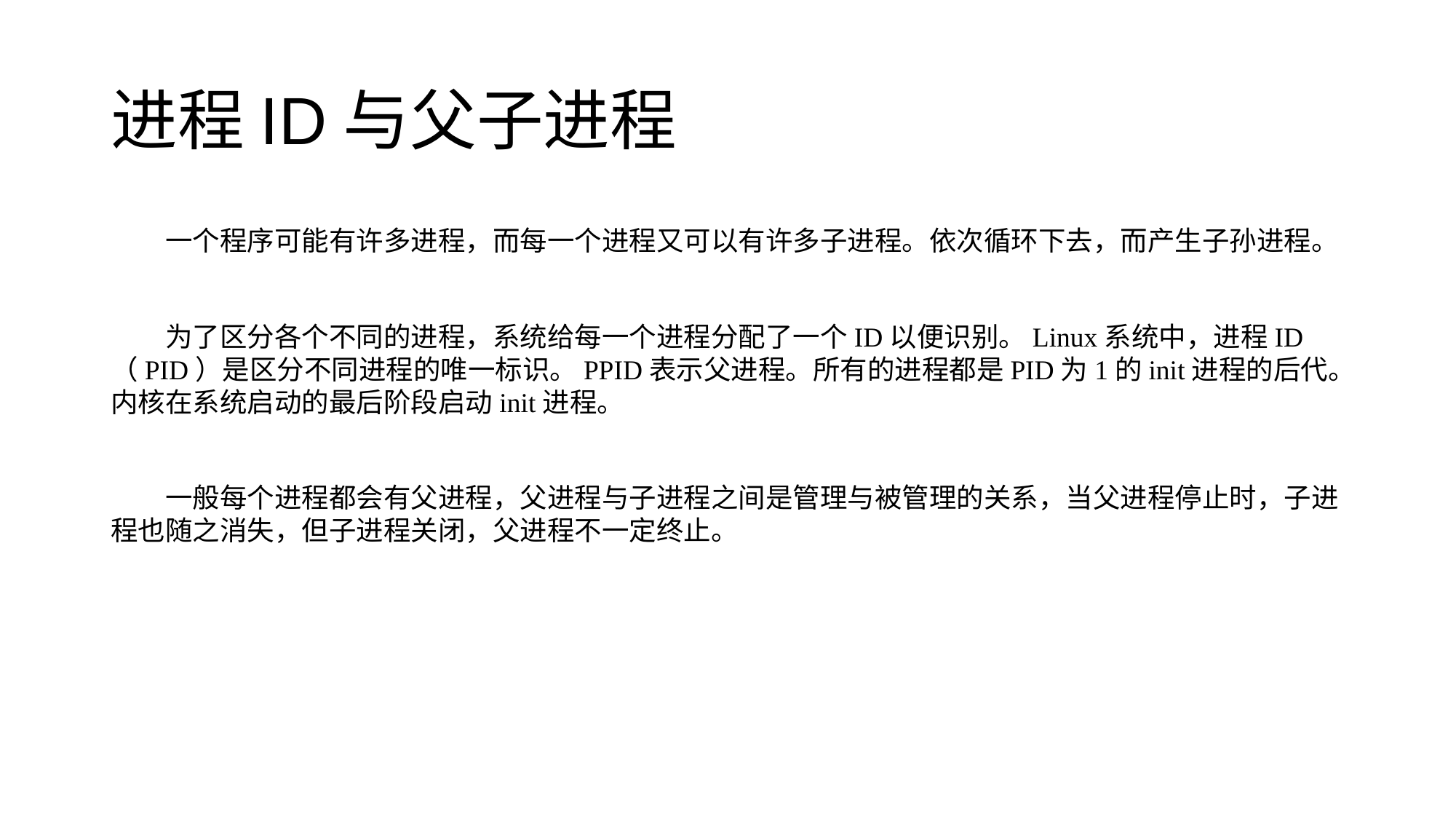

# 进程ID与父子进程
一个程序可能有许多进程，而每一个进程又可以有许多子进程。依次循环下去，而产生子孙进程。

为了区分各个不同的进程，系统给每一个进程分配了一个ID以便识别。Linux系统中，进程ID（PID）是区分不同进程的唯一标识。PPID表示父进程。所有的进程都是PID为1的init进程的后代。内核在系统启动的最后阶段启动init进程。

一般每个进程都会有父进程，父进程与子进程之间是管理与被管理的关系，当父进程停止时，子进程也随之消失，但子进程关闭，父进程不一定终止。